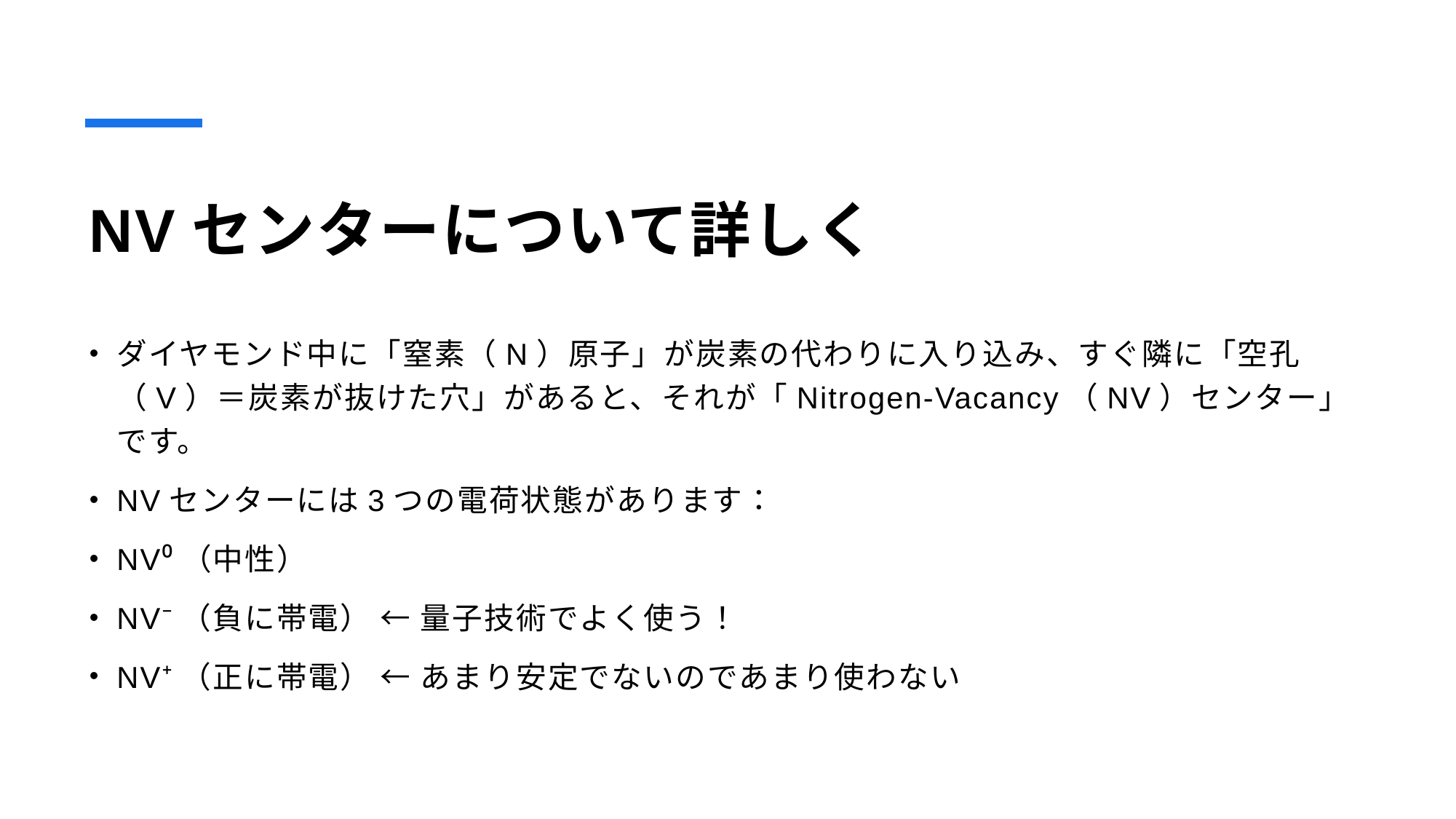

# NVセンターについて詳しく
ダイヤモンド中に「窒素（N）原子」が炭素の代わりに入り込み、すぐ隣に「空孔（V）＝炭素が抜けた穴」があると、それが「Nitrogen-Vacancy（NV）センター」です。
NVセンターには3つの電荷状態があります：
NV⁰（中性）
NV⁻（負に帯電） ← 量子技術でよく使う！
NV⁺（正に帯電） ← あまり安定でないのであまり使わない